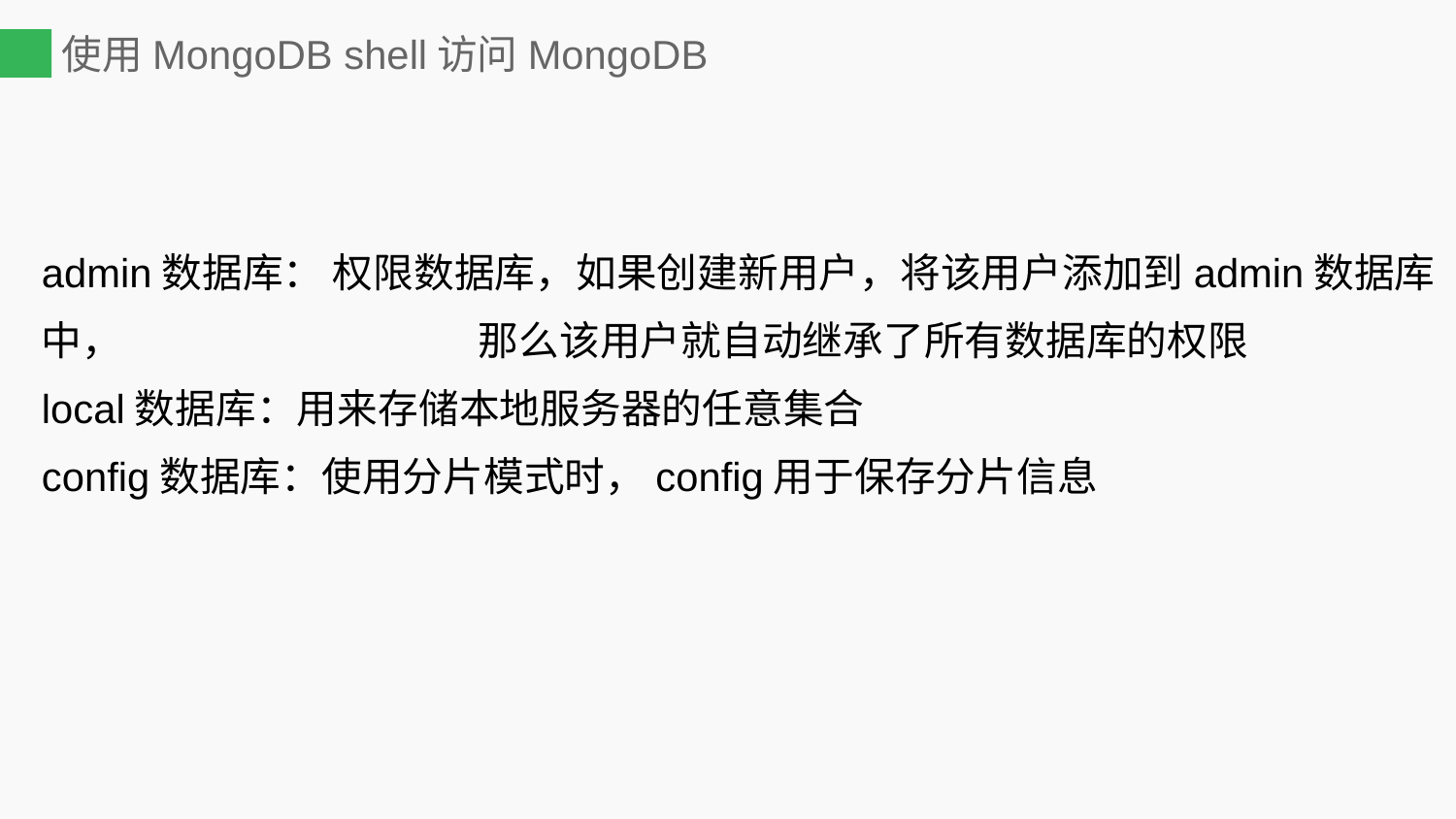

# 使用MongoDB shell访问MongoDB
admin数据库：	权限数据库，如果创建新用户，将该用户添加到admin数据库中，       			那么该用户就自动继承了所有数据库的权限
local数据库：用来存储本地服务器的任意集合
config数据库：使用分片模式时，config用于保存分片信息